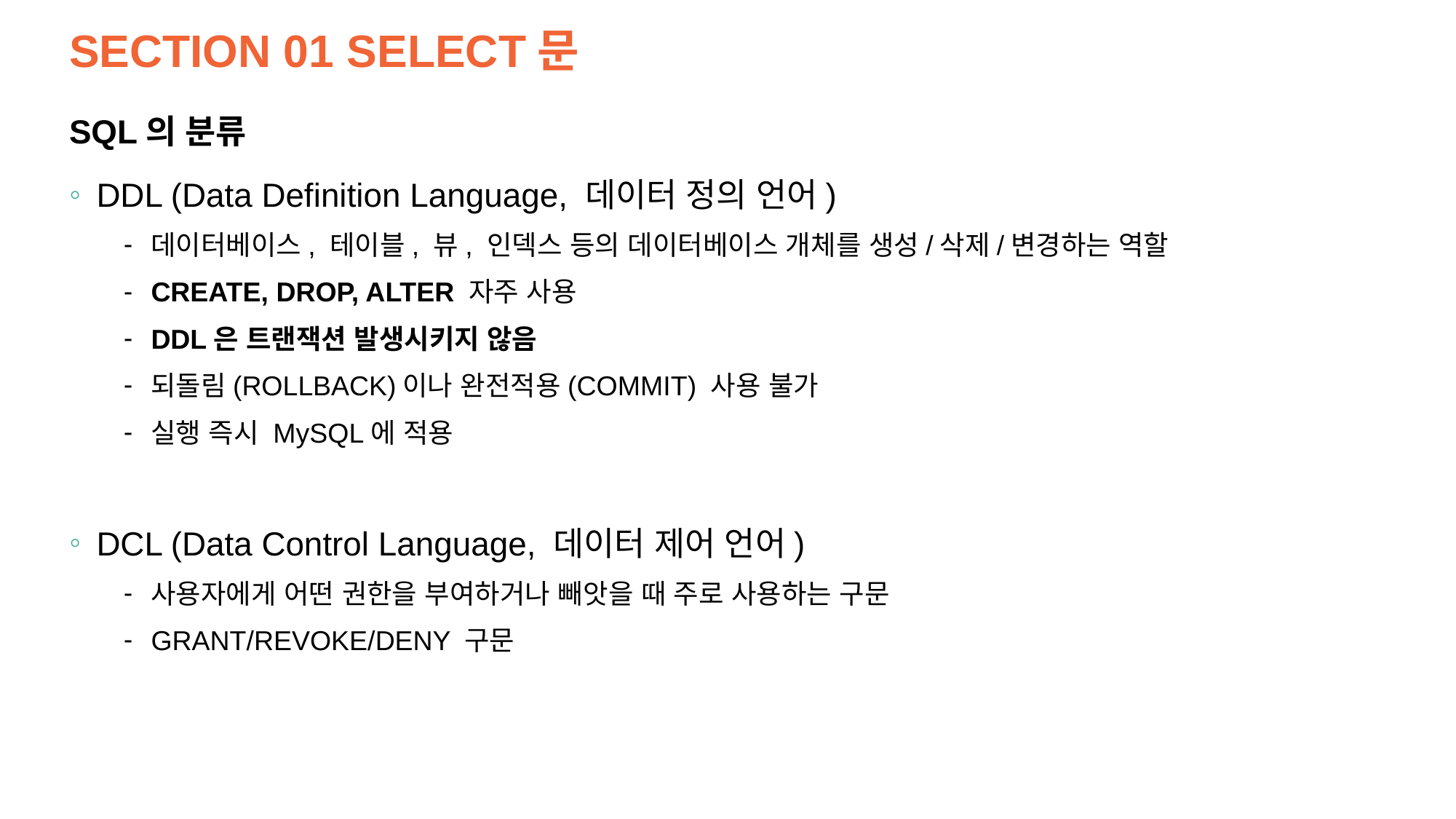

# SECTION 01 SELECT문
SQL의 분류
DDL (Data Definition Language, 데이터 정의 언어)
데이터베이스, 테이블, 뷰, 인덱스 등의 데이터베이스 개체를 생성/삭제/변경하는 역할
CREATE, DROP, ALTER 자주 사용
DDL은 트랜잭션 발생시키지 않음
되돌림(ROLLBACK)이나 완전적용(COMMIT) 사용 불가
실행 즉시 MySQL에 적용

DCL (Data Control Language, 데이터 제어 언어)
사용자에게 어떤 권한을 부여하거나 빼앗을 때 주로 사용하는 구문
GRANT/REVOKE/DENY 구문

20